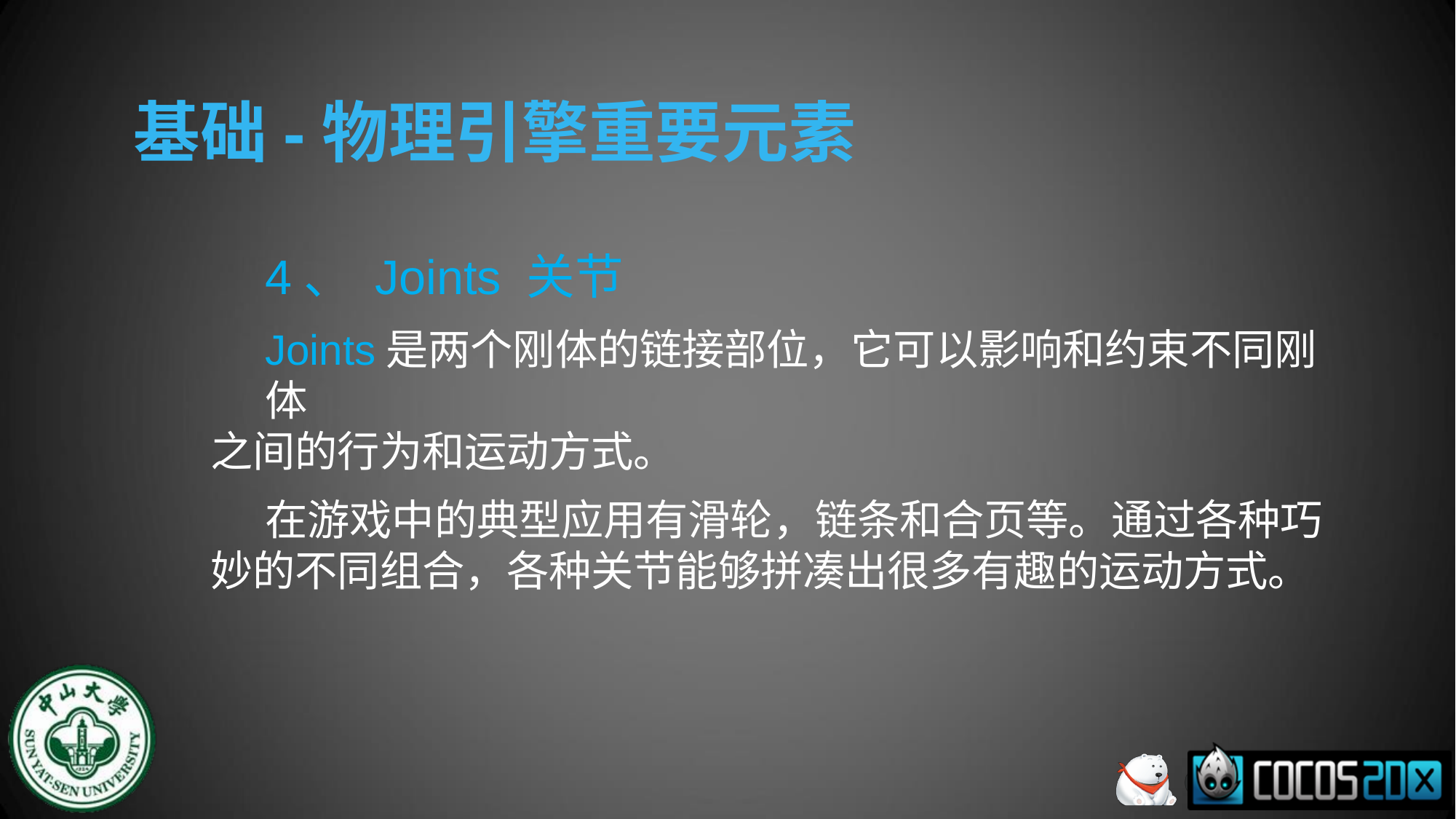

# 基础-物理引擎重要元素
4、 Joints 关节
Joints是两个刚体的链接部位，它可以影响和约束不同刚体
之间的行为和运动方式。
在游戏中的典型应用有滑轮，链条和合页等。通过各种巧
妙的不同组合，各种关节能够拼凑出很多有趣的运动方式。